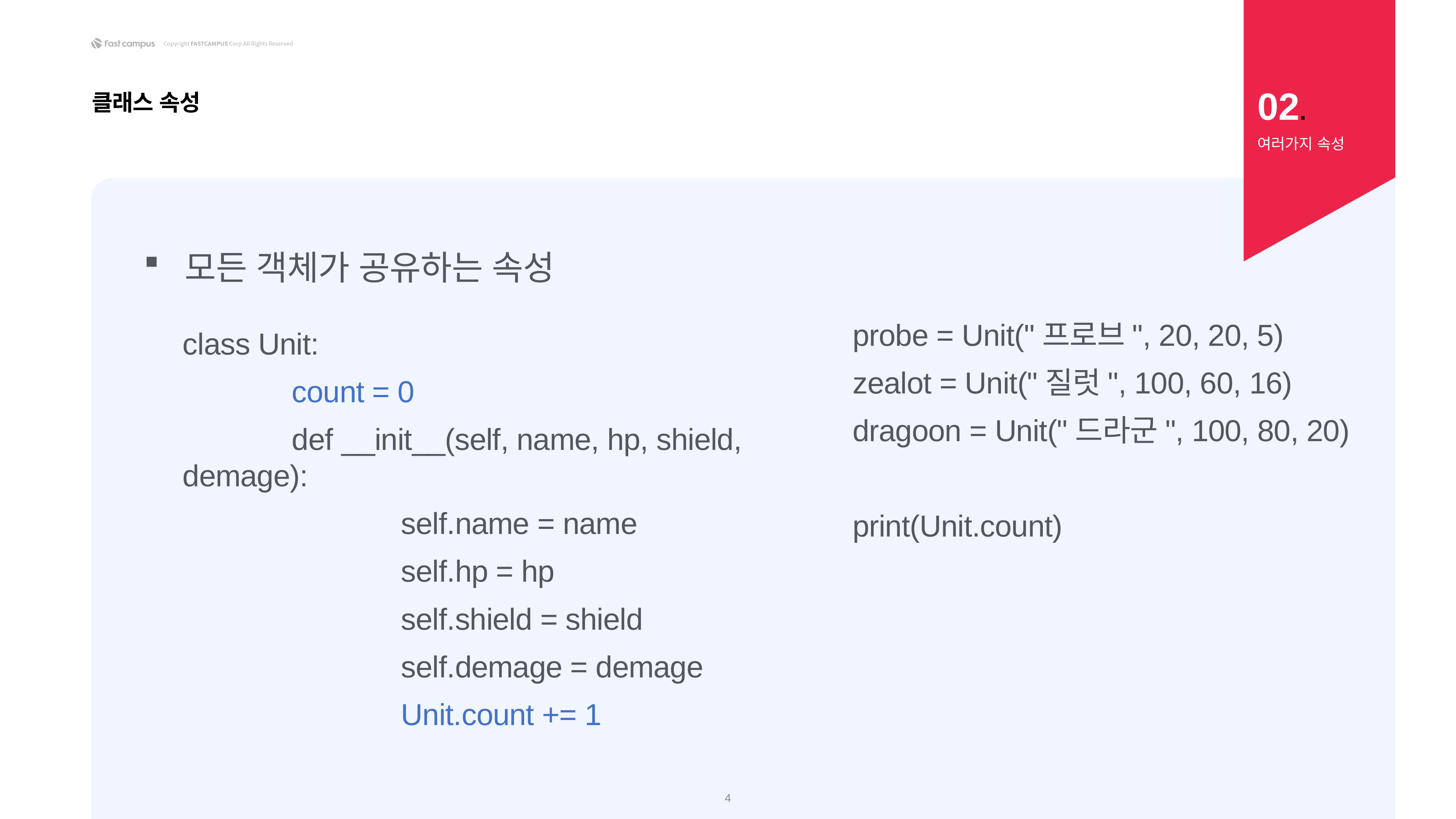

02.
클래스 속성
여러가지 속성
모든 객체가 공유하는 속성
probe = Unit("프로브", 20, 20, 5)
zealot = Unit("질럿", 100, 60, 16)
dragoon = Unit("드라군", 100, 80, 20)

print(Unit.count)

class Unit:
		count = 0
		def __init__(self, name, hp, shield, demage):
				self.name = name
				self.hp = hp
				self.shield = shield
				self.demage = demage
				Unit.count += 1
4